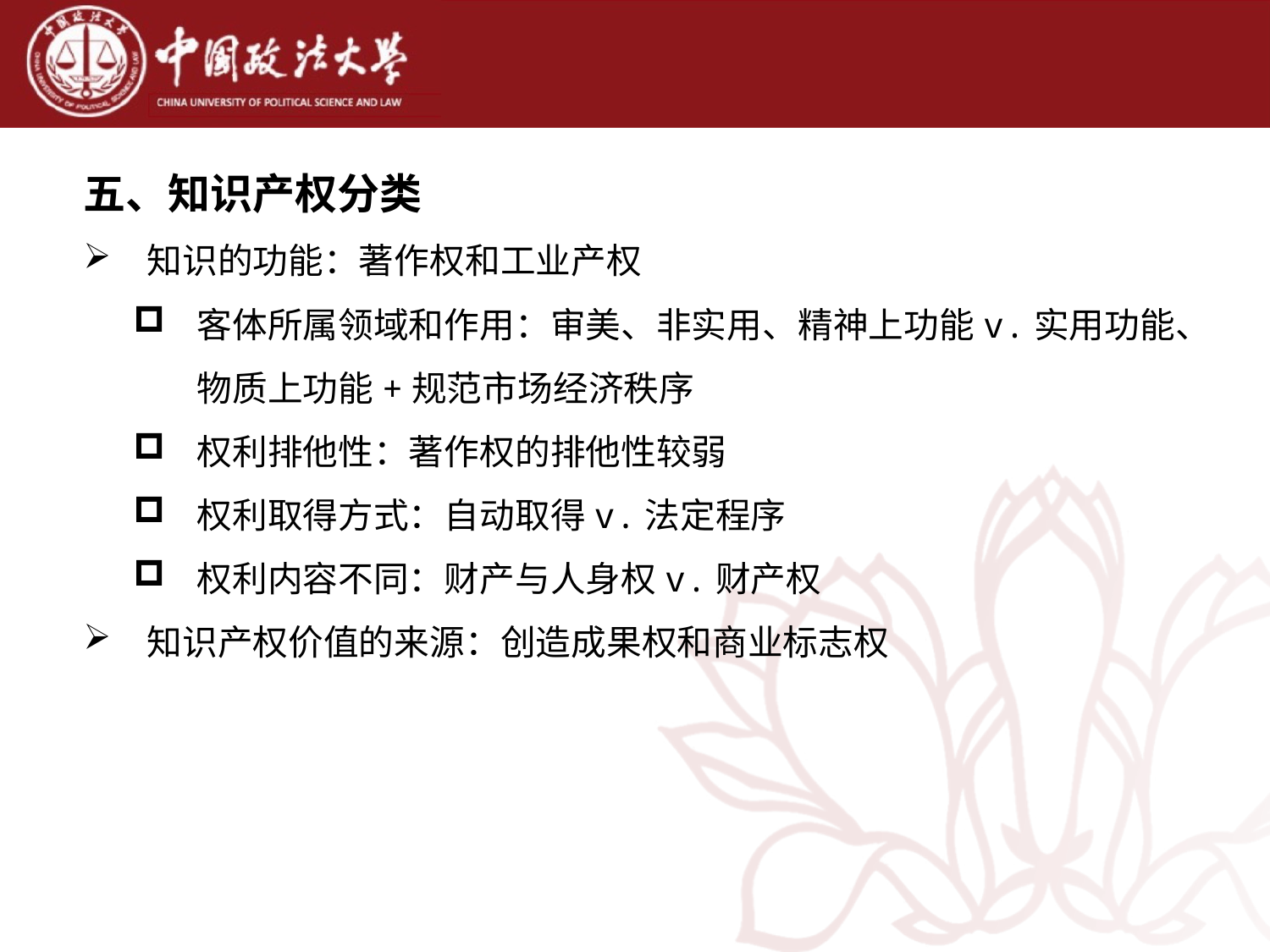

五、知识产权分类
知识的功能：著作权和工业产权
客体所属领域和作用：审美、非实用、精神上功能v.实用功能、物质上功能+规范市场经济秩序
权利排他性：著作权的排他性较弱
权利取得方式：自动取得v.法定程序
权利内容不同：财产与人身权v.财产权
知识产权价值的来源：创造成果权和商业标志权